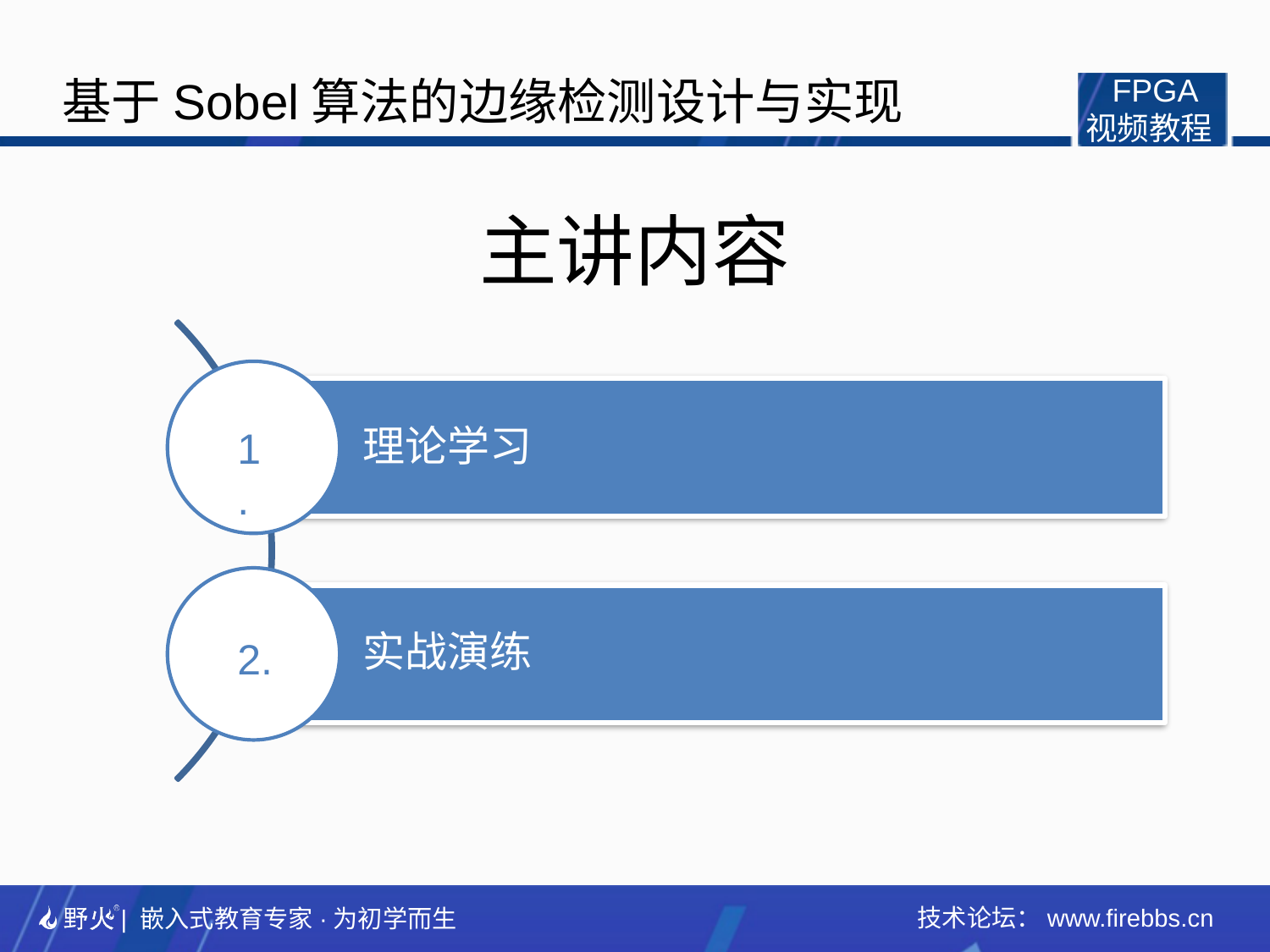

基于Sobel算法的边缘检测设计与实现
   FPGA
视频教程
主讲内容
理论学习
实战演练
1.
2.